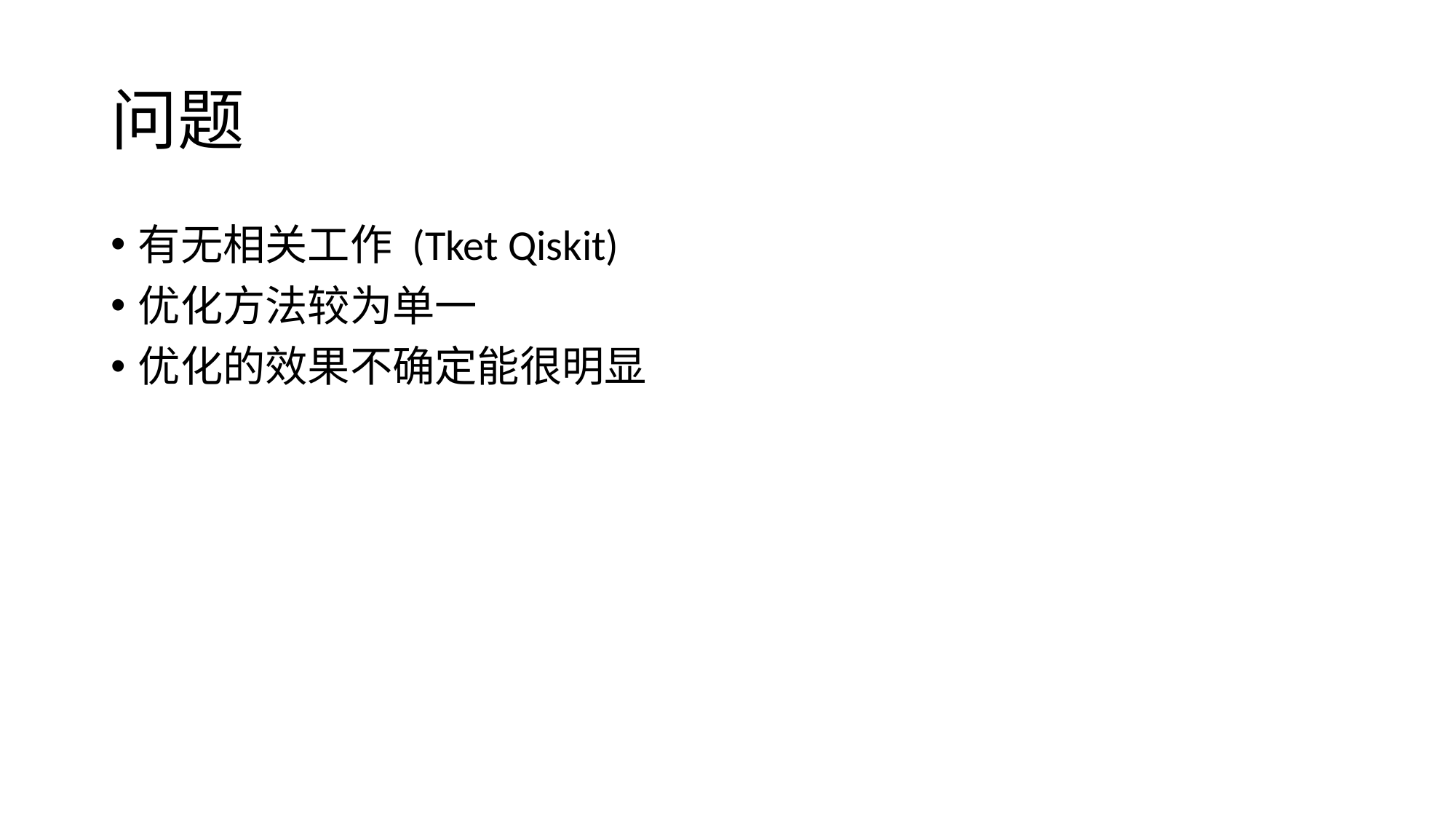

# 问题
有无相关工作 (Tket Qiskit)
优化方法较为单一
优化的效果不确定能很明显